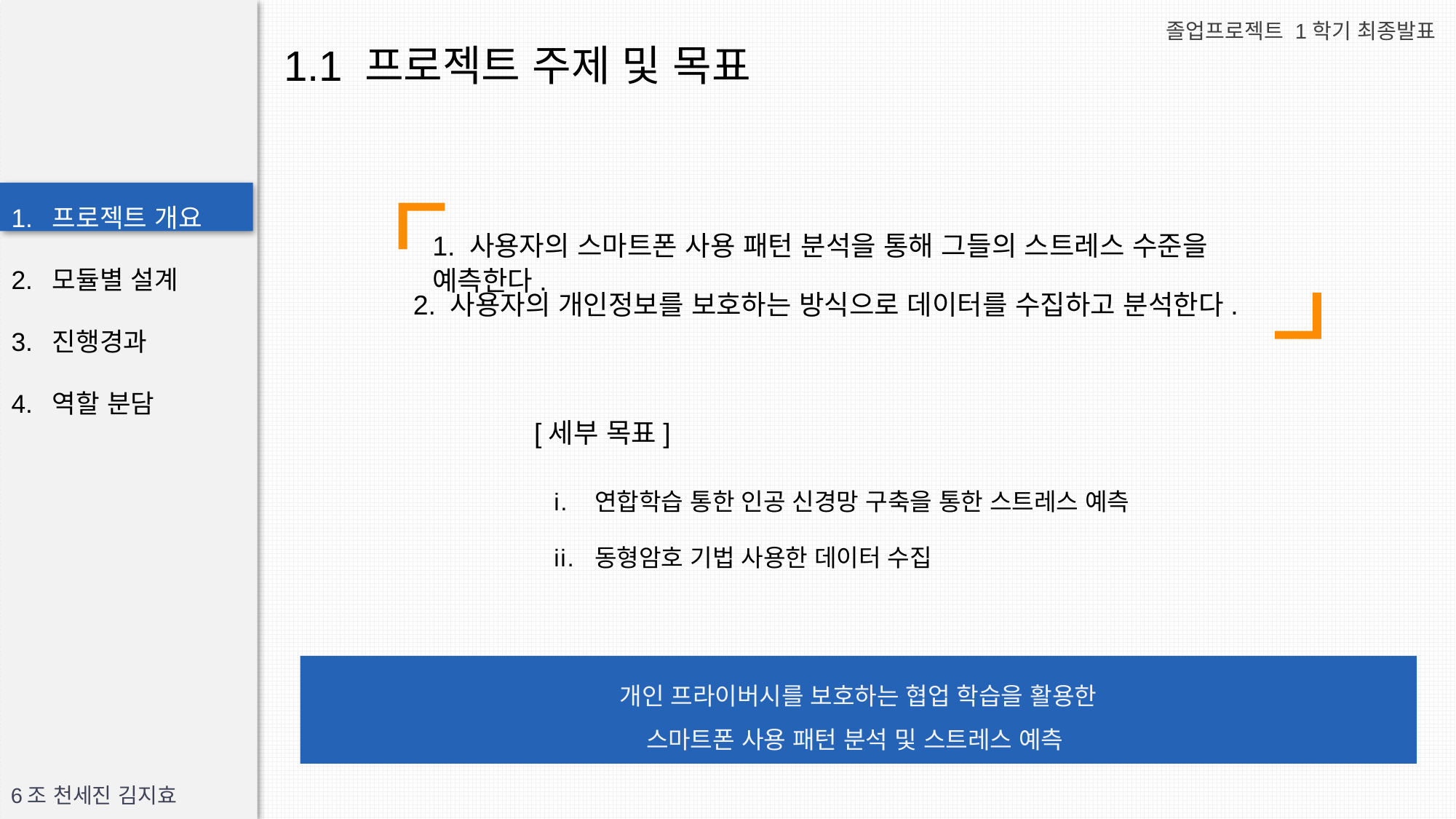

졸업프로젝트 1학기 최종발표
1.1 프로젝트 주제 및 목표
프로젝트 개요
모듈별 설계
진행경과
역할 분담

1. 사용자의 스마트폰 사용 패턴 분석을 통해 그들의 스트레스 수준을 예측한다.
2. 사용자의 개인정보를 보호하는 방식으로 데이터를 수집하고 분석한다.

[세부 목표]
연합학습 통한 인공 신경망 구축을 통한 스트레스 예측
동형암호 기법 사용한 데이터 수집
개인 프라이버시를 보호하는 협업 학습을 활용한
스마트폰 사용 패턴 분석 및 스트레스 예측
6조 천세진 김지효